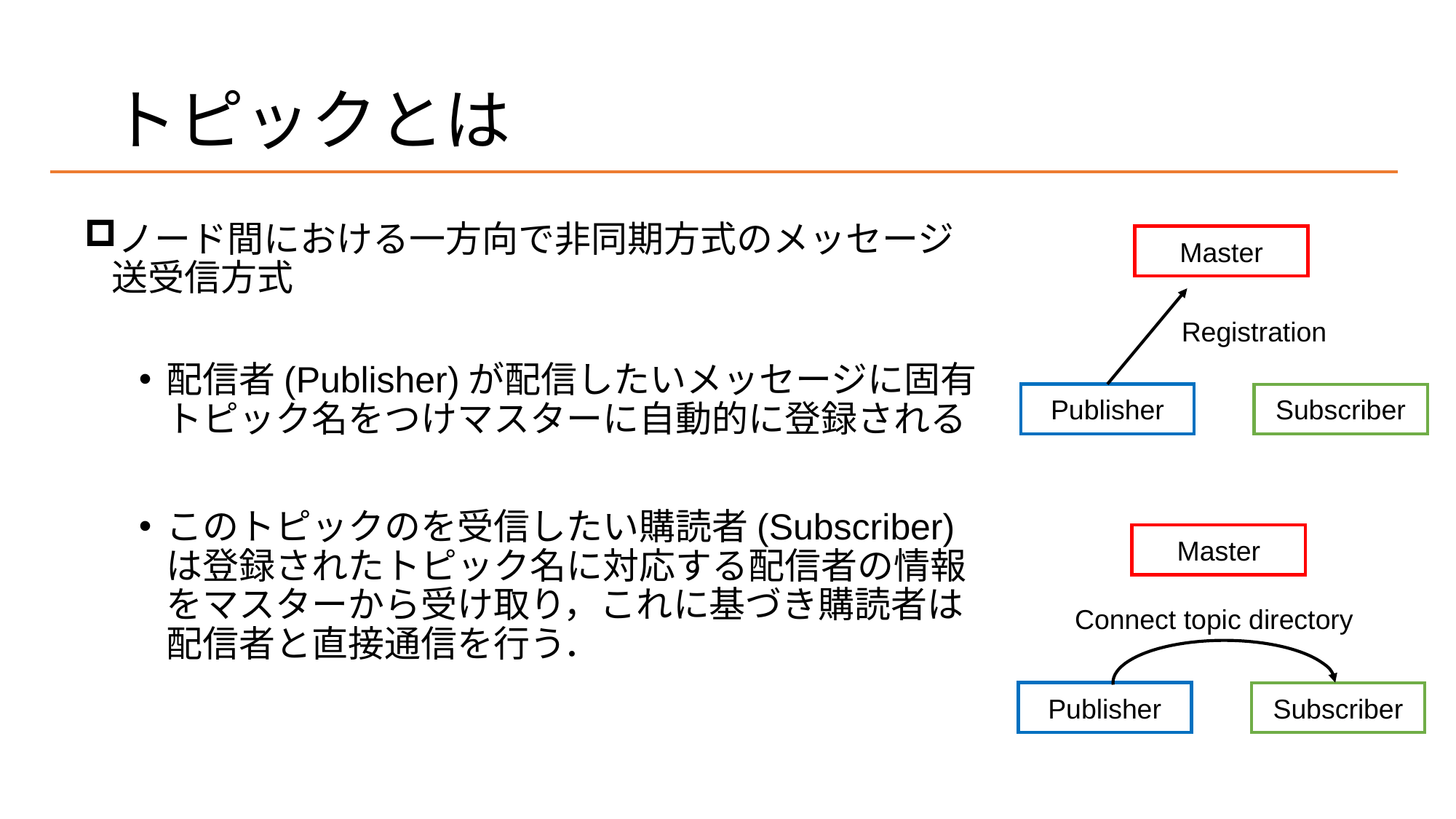

# トピックとは
ノード間における一方向で非同期方式のメッセージ送受信方式

配信者(Publisher)が配信したいメッセージに固有トピック名をつけマスターに自動的に登録される

このトピックのを受信したい購読者(Subscriber)は登録されたトピック名に対応する配信者の情報をマスターから受け取り，これに基づき購読者は配信者と直接通信を行う．
Master
Registration
Subscriber
Publisher
Master
Connect topic directory

Subscriber
Publisher